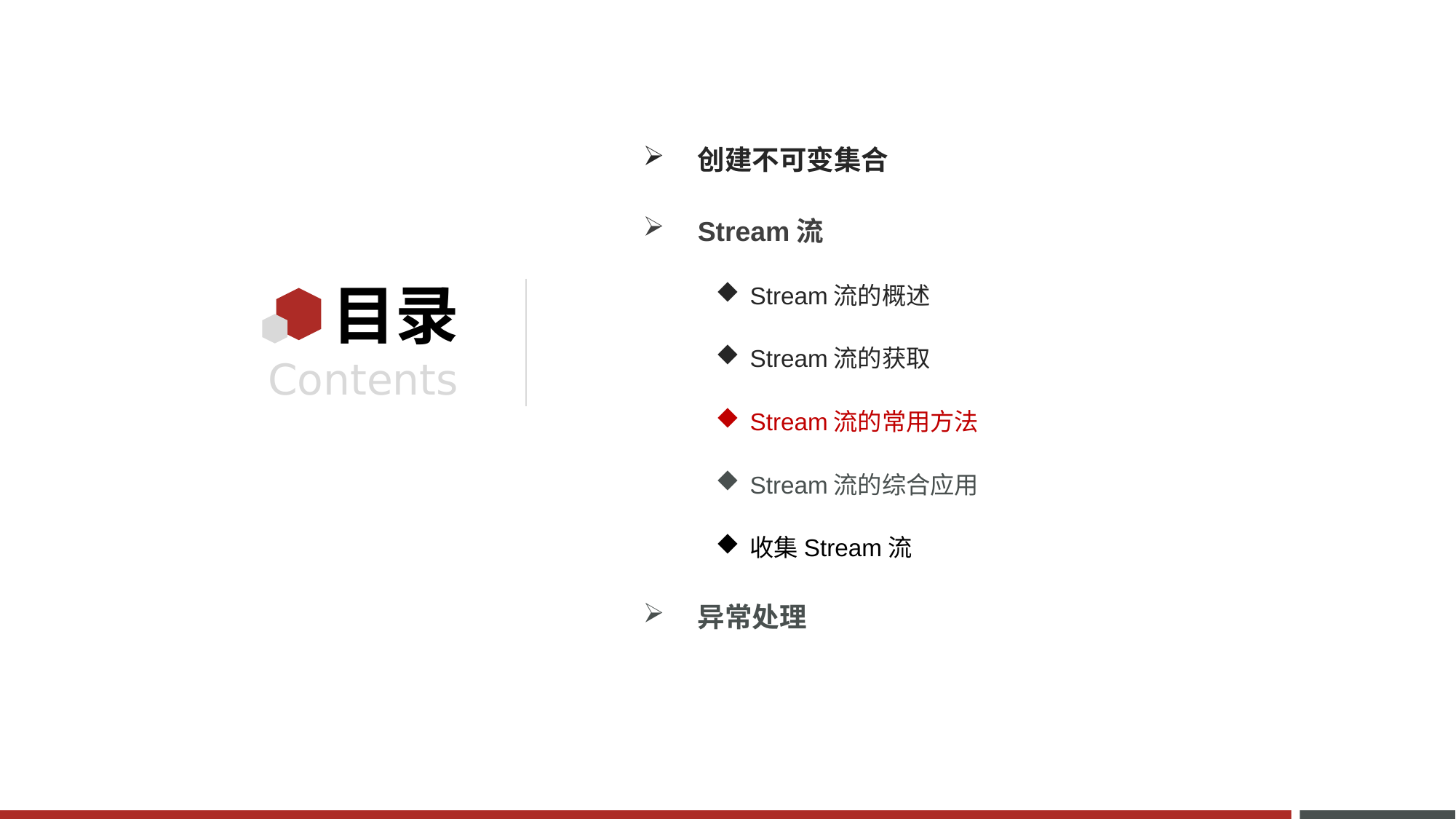

创建不可变集合
Stream流
Stream流的概述
Stream流的获取
Stream流的常用方法
Stream流的综合应用
收集Stream流
异常处理